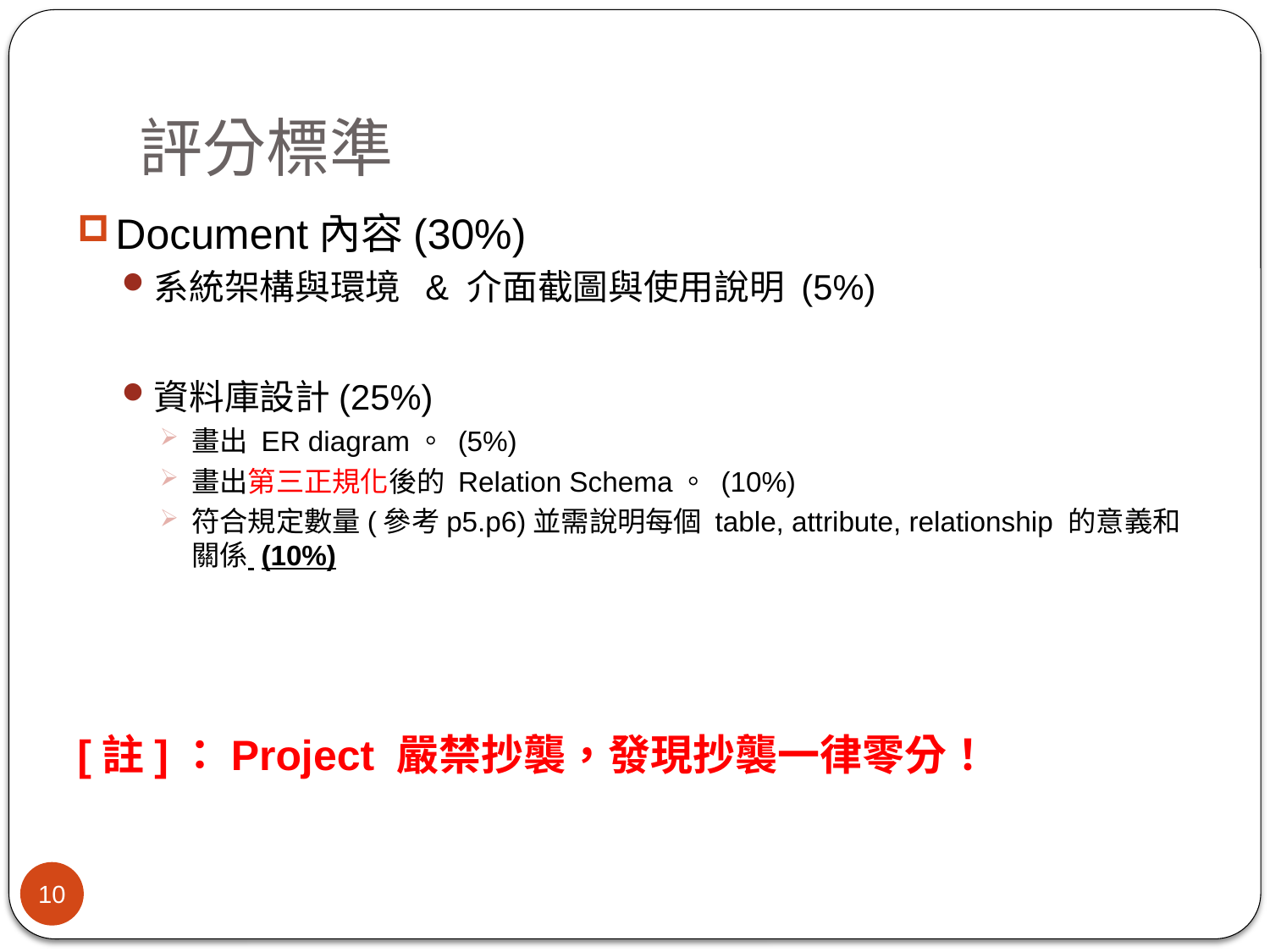

# 評分標準
Document內容(30%)
系統架構與環境  & 介面截圖與使用說明 (5%)

資料庫設計(25%)
畫出 ER diagram。 (5%)
畫出第三正規化後的 Relation Schema。 (10%)
符合規定數量(參考p5.p6)並需說明每個 table, attribute, relationship 的意義和關係 (10%)

[註]：Project 嚴禁抄襲，發現抄襲一律零分！

10